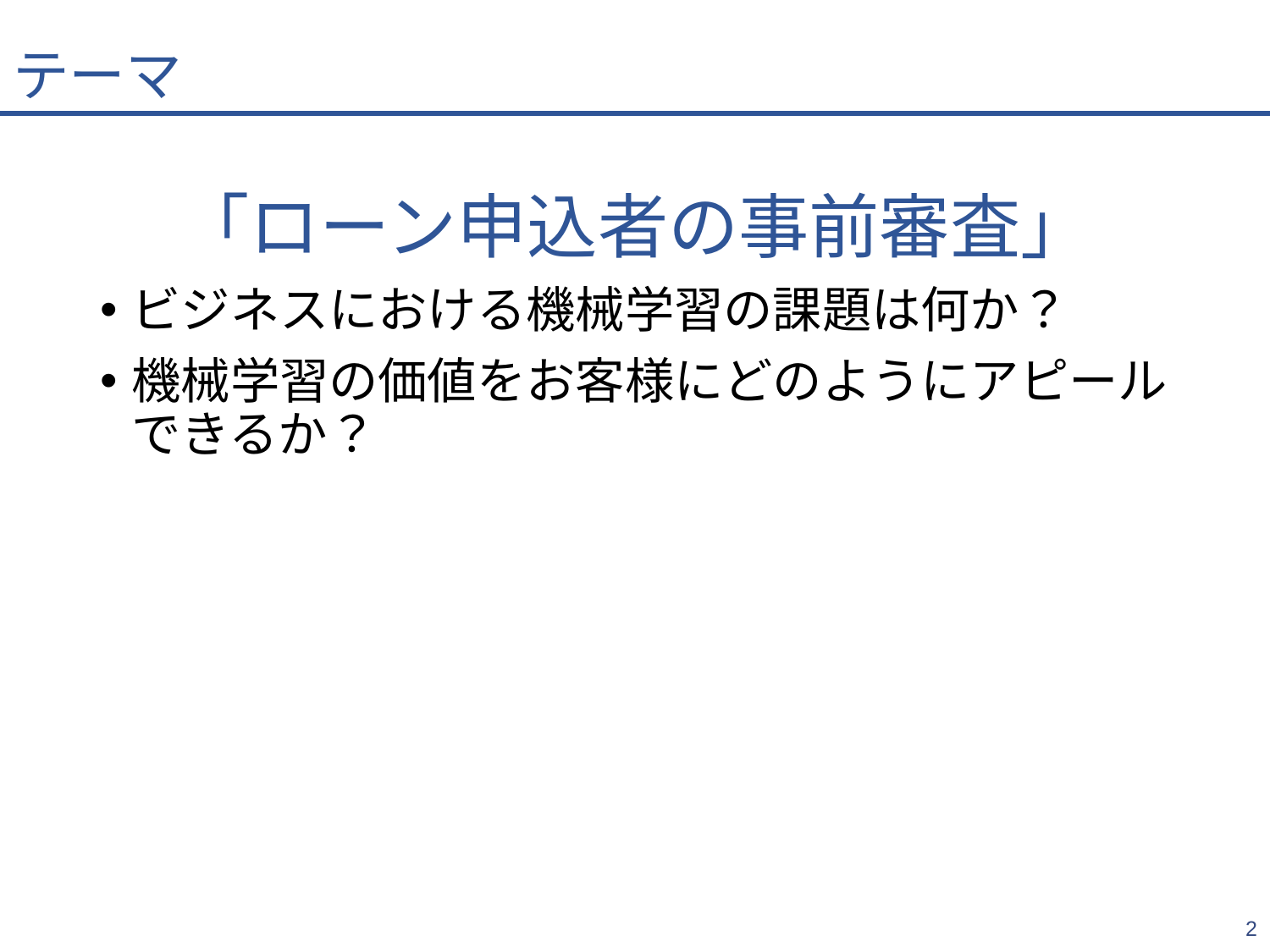

# テーマ
「ローン申込者の事前審査」
ビジネスにおける機械学習の課題は何か？
機械学習の価値をお客様にどのようにアピールできるか？
2